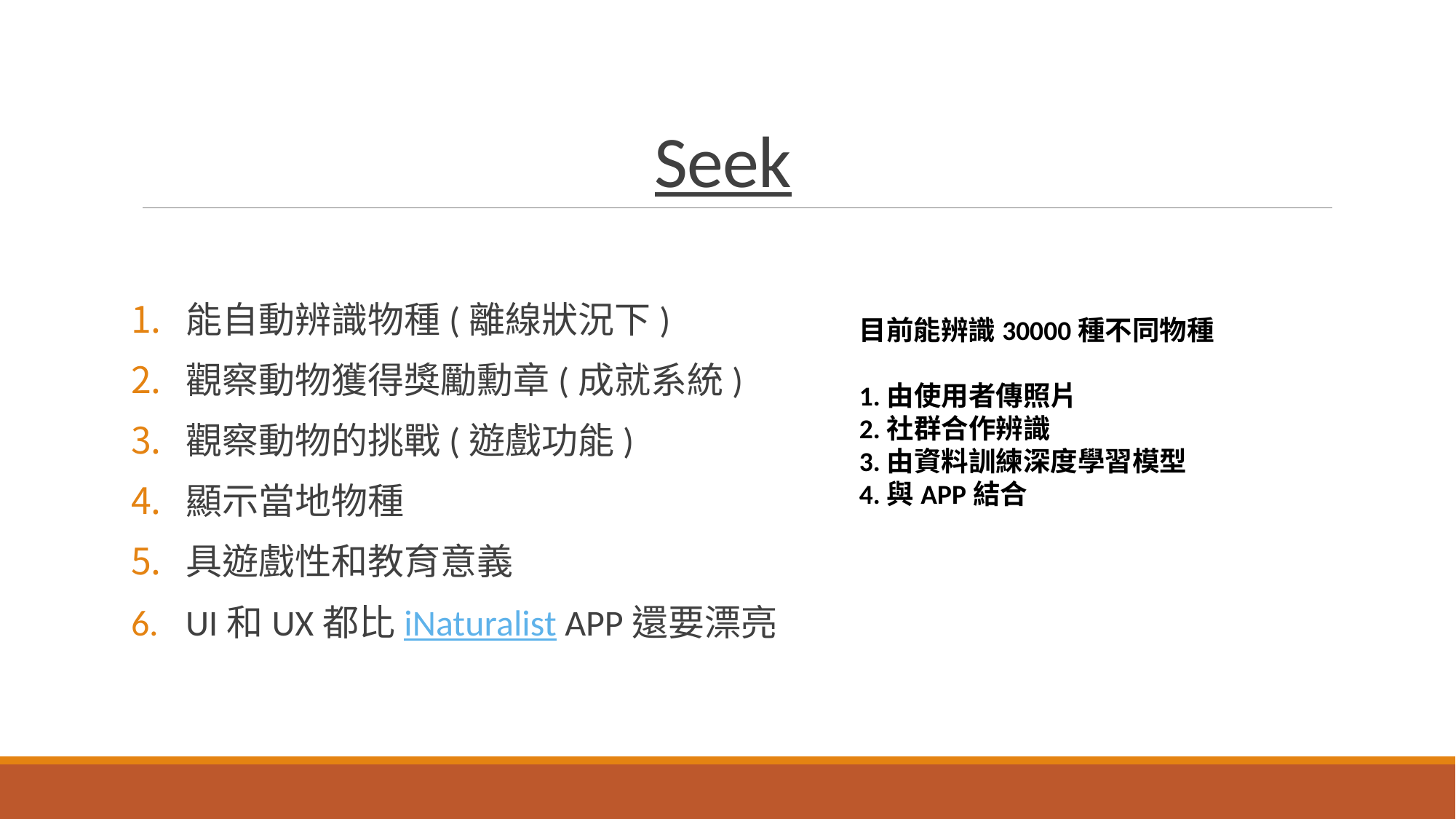

# Seek
能自動辨識物種(離線狀況下)
觀察動物獲得獎勵勳章(成就系統)
觀察動物的挑戰(遊戲功能)
顯示當地物種
具遊戲性和教育意義
UI和UX都比iNaturalist APP還要漂亮
目前能辨識30000種不同物種

1.由使用者傳照片
2.社群合作辨識
3.由資料訓練深度學習模型
4.與APP結合